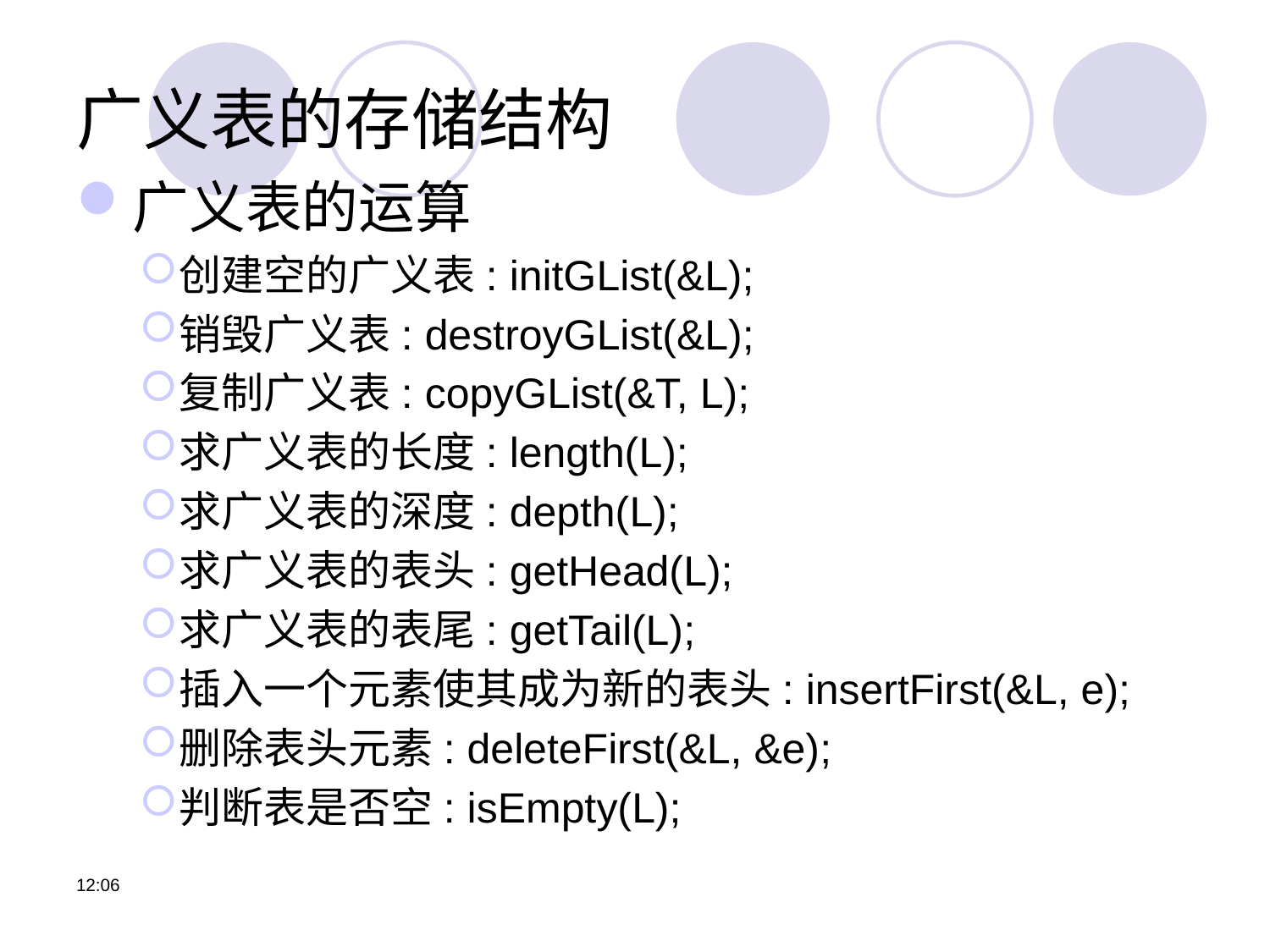

# 广义表的存储结构
广义表的运算
创建空的广义表: initGList(&L);
销毁广义表: destroyGList(&L);
复制广义表: copyGList(&T, L);
求广义表的长度: length(L);
求广义表的深度: depth(L);
求广义表的表头: getHead(L);
求广义表的表尾: getTail(L);
插入一个元素使其成为新的表头: insertFirst(&L, e);
删除表头元素: deleteFirst(&L, &e);
判断表是否空: isEmpty(L);
12:06